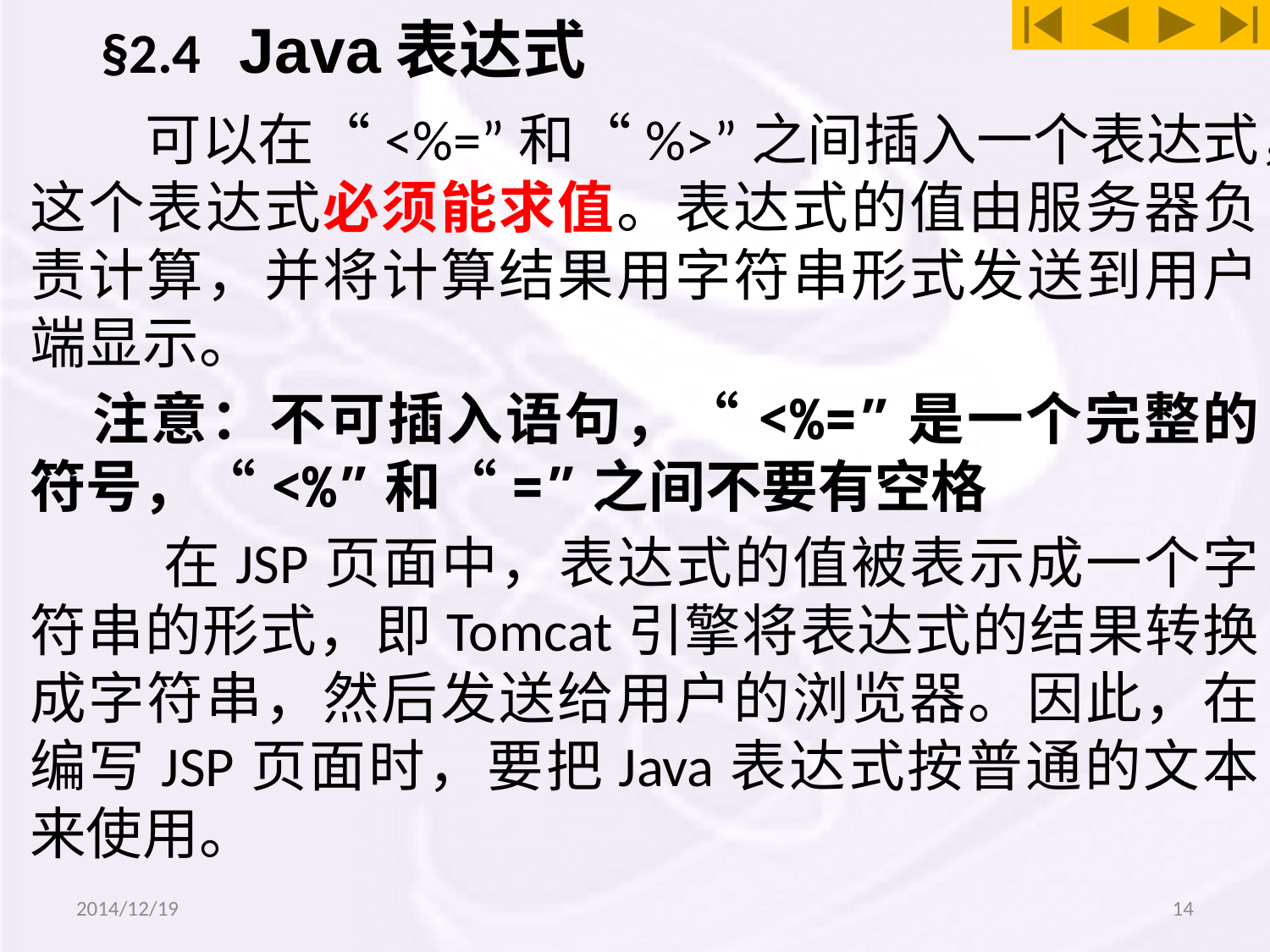

# §2.4   Java表达式
        可以在“<%=”和“%>”之间插入一个表达式，这个表达式必须能求值。表达式的值由服务器负责计算，并将计算结果用字符串形式发送到用户端显示。
   注意：不可插入语句，“<%=”是一个完整的符号，“<%”和“=”之间不要有空格
        在JSP页面中，表达式的值被表示成一个字符串的形式，即Tomcat引擎将表达式的结果转换成字符串，然后发送给用户的浏览器。因此，在编写JSP页面时，要把Java表达式按普通的文本来使用。
2014/12/19
14